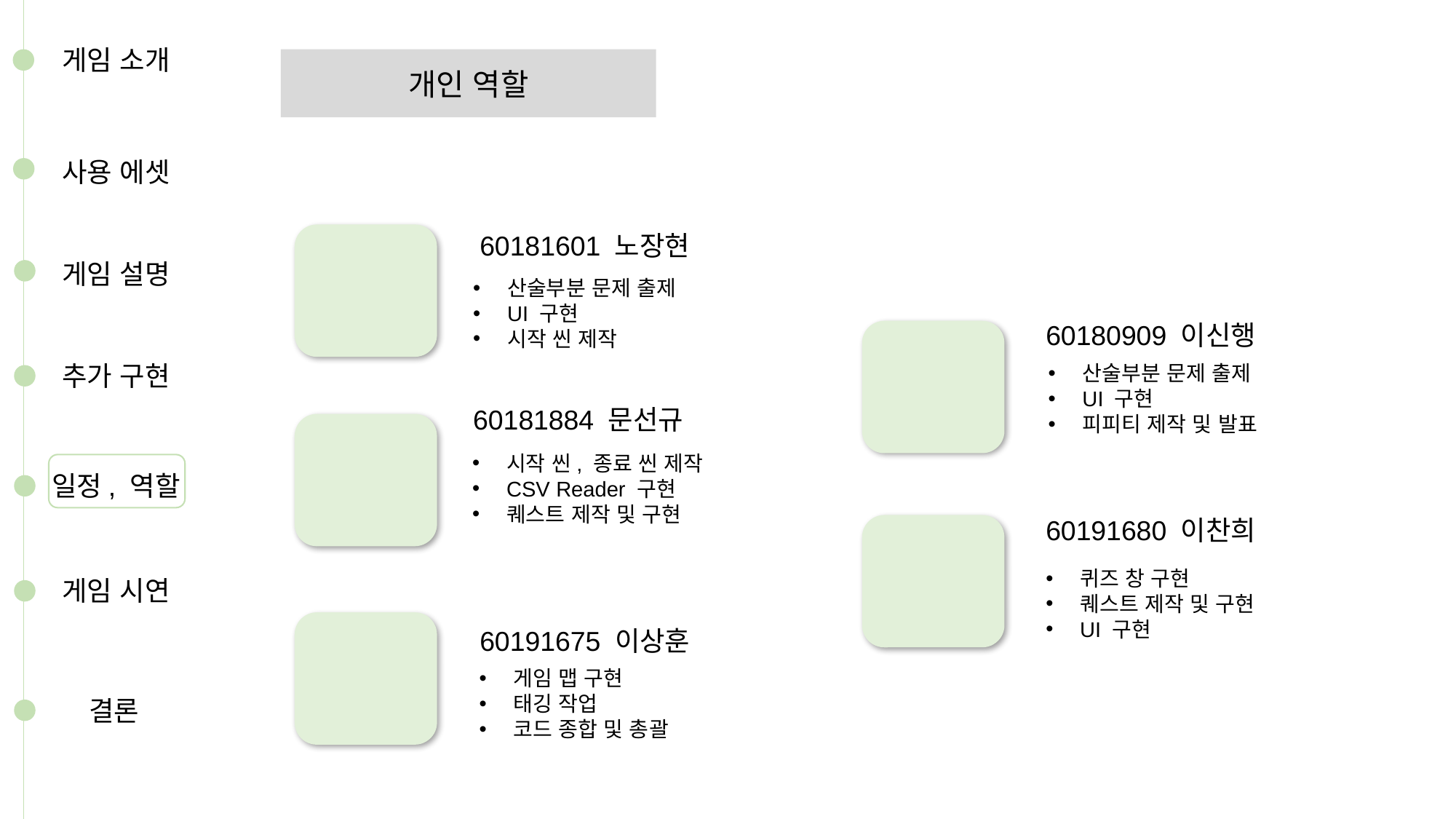

게임 소개

개인 역할
사용 에셋

60181601 노장현

게임 설명

산술부분 문제 출제
UI 구현
시작 씬 제작
60180909 이신행

추가 구현
산술부분 문제 출제
UI 구현
피피티 제작 및 발표

60181884 문선규

시작 씬, 종료 씬 제작
CSV Reader 구현
퀘스트 제작 및 구현

일정, 역할

60191680 이찬희

퀴즈 창 구현
퀘스트 제작 및 구현
UI 구현
게임 시연

60191675 이상훈
게임 맵 구현
태깅 작업
코드 종합 및 총괄
결론